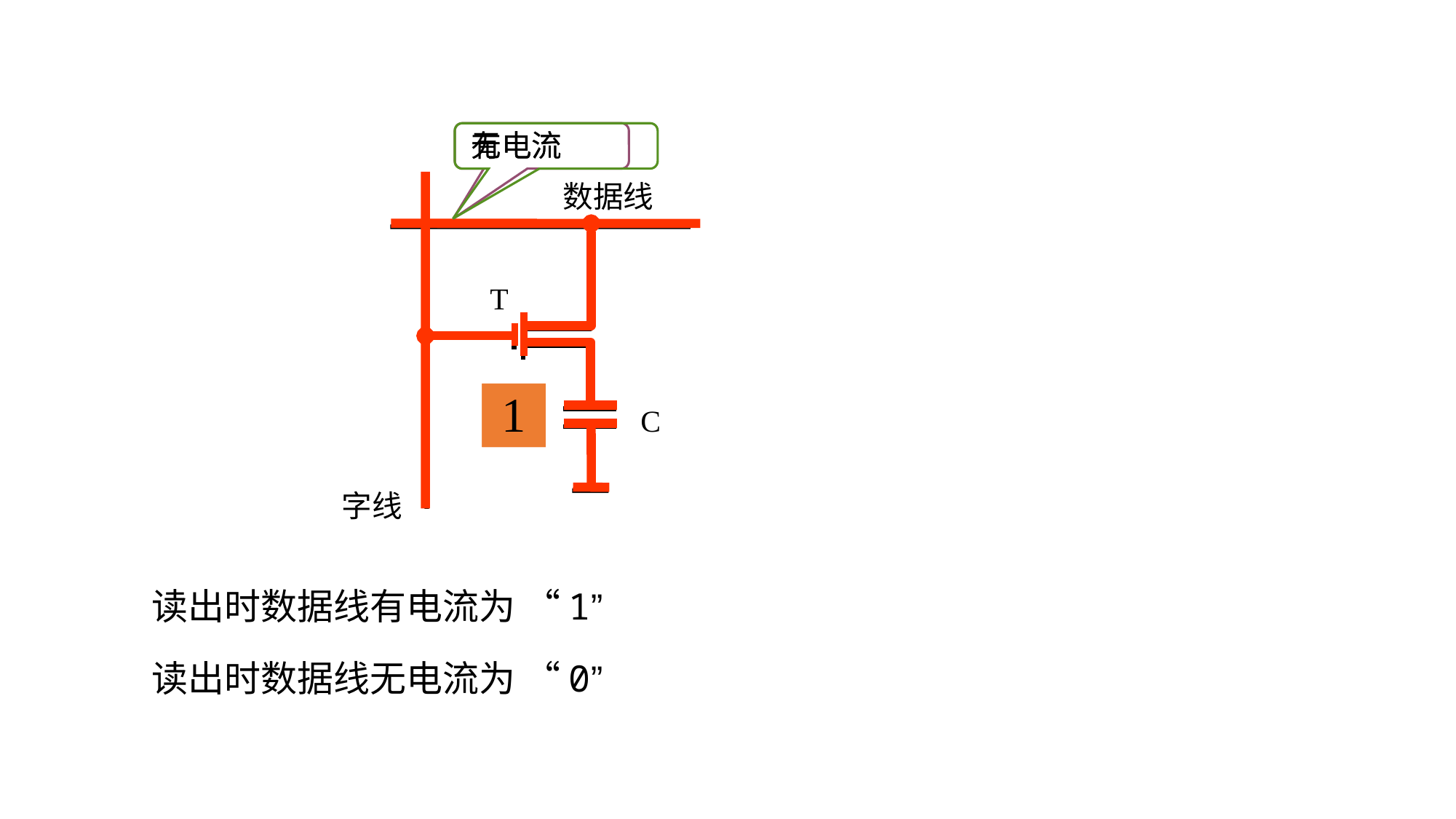

无电流
有电流
数据线

T

C

字线

0

1

读出时数据线有电流为 “1”
读出时数据线无电流为 “0”